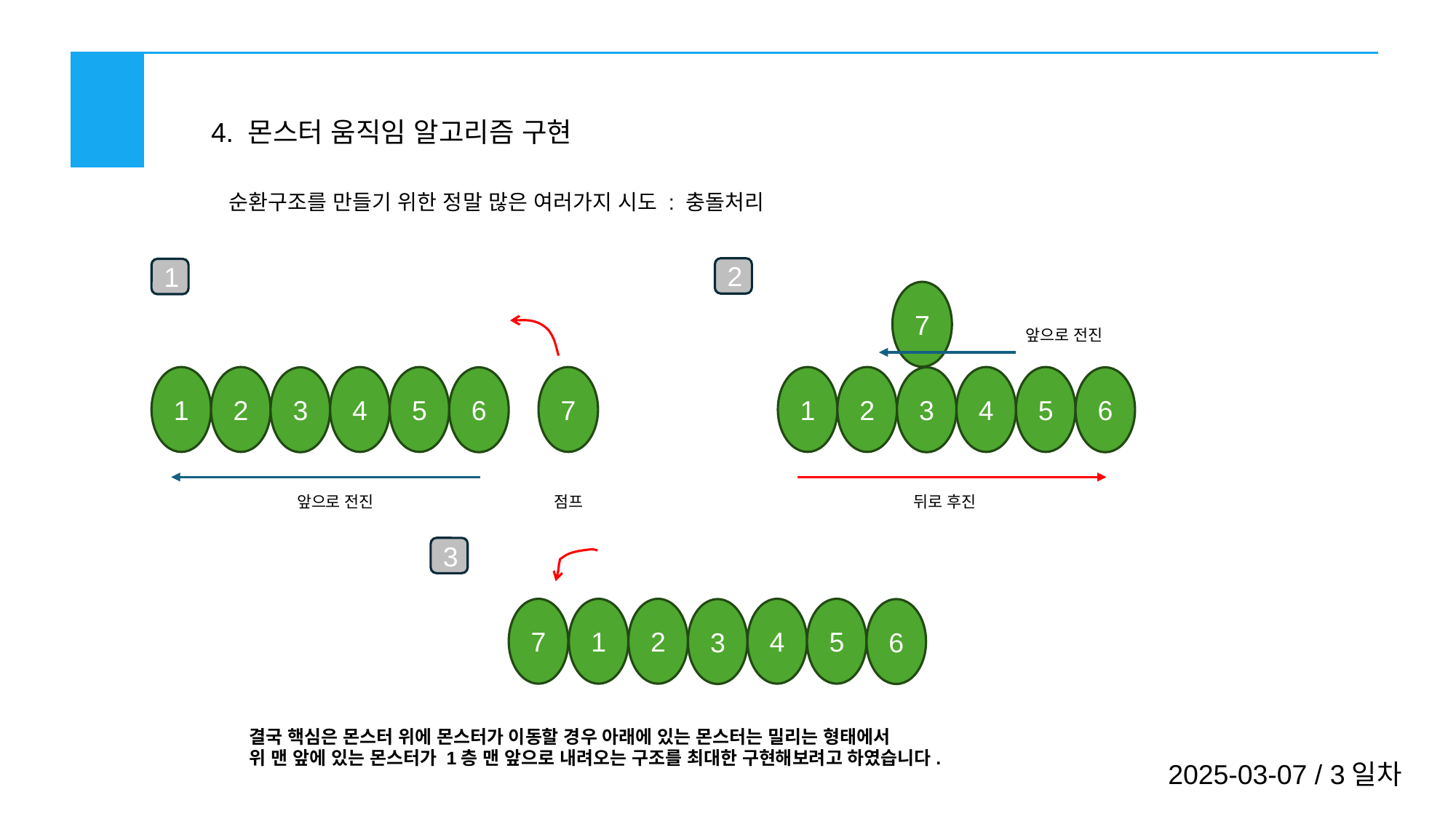

4. 몬스터 움직임 알고리즘 구현
순환구조를 만들기 위한 정말 많은 여러가지 시도 : 충돌처리
2
1
7

앞으로 전진
1
2
4
5
7
1
2
4
5
3
6
3
6
앞으로 전진
점프
뒤로 후진
3

7
1
2
4
5
3
6
결국 핵심은 몬스터 위에 몬스터가 이동할 경우 아래에 있는 몬스터는 밀리는 형태에서
위 맨 앞에 있는 몬스터가 1층 맨 앞으로 내려오는 구조를 최대한 구현해보려고 하였습니다.
2025-03-07 / 3일차